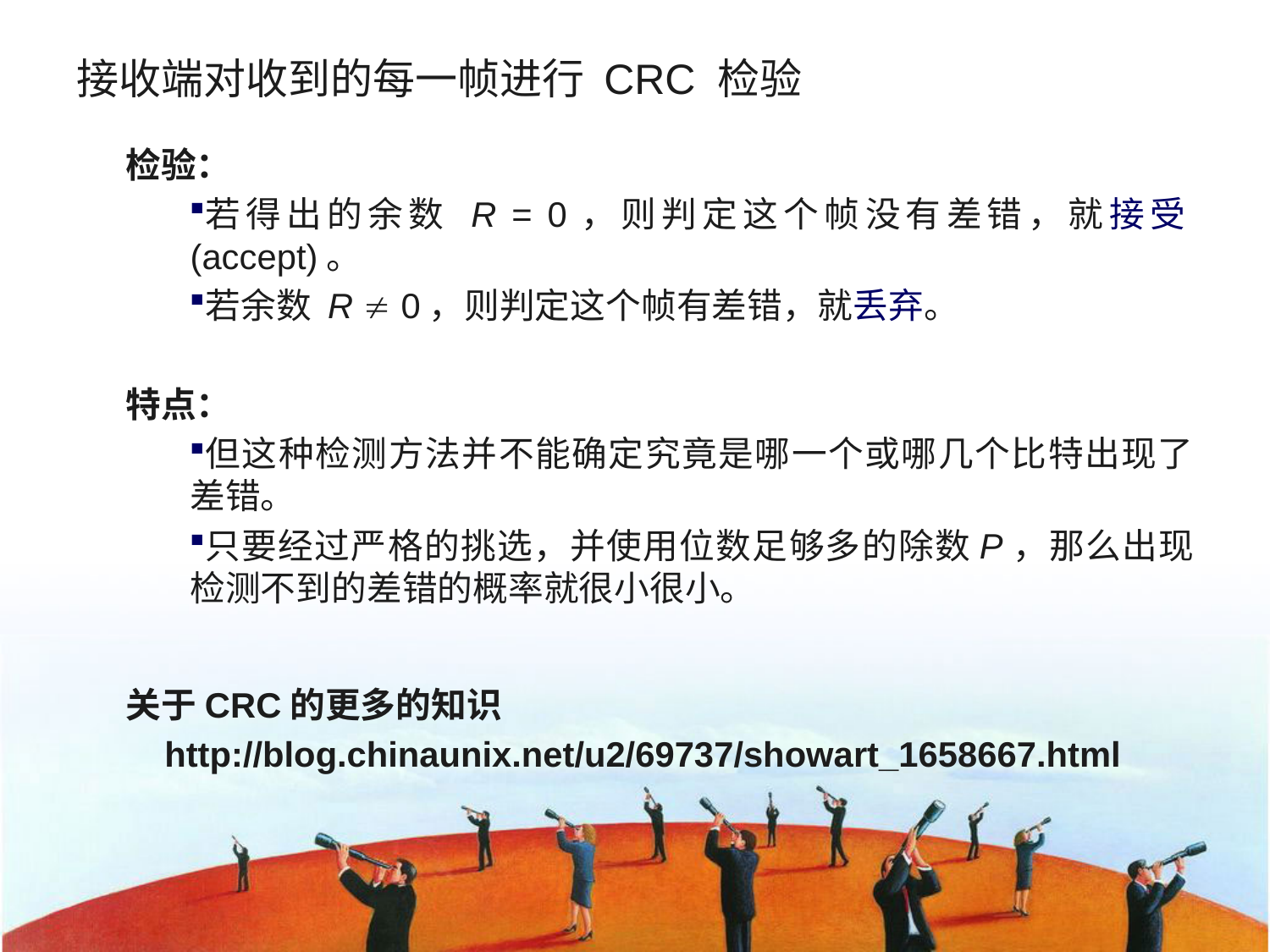

# 接收端对收到的每一帧进行 CRC 检验
检验：
若得出的余数 R = 0，则判定这个帧没有差错，就接受(accept)。
若余数 R ≠ 0，则判定这个帧有差错，就丢弃。

特点：
但这种检测方法并不能确定究竟是哪一个或哪几个比特出现了差错。
只要经过严格的挑选，并使用位数足够多的除数 P，那么出现检测不到的差错的概率就很小很小。

关于CRC的更多的知识
    http://blog.chinaunix.net/u2/69737/showart_1658667.html